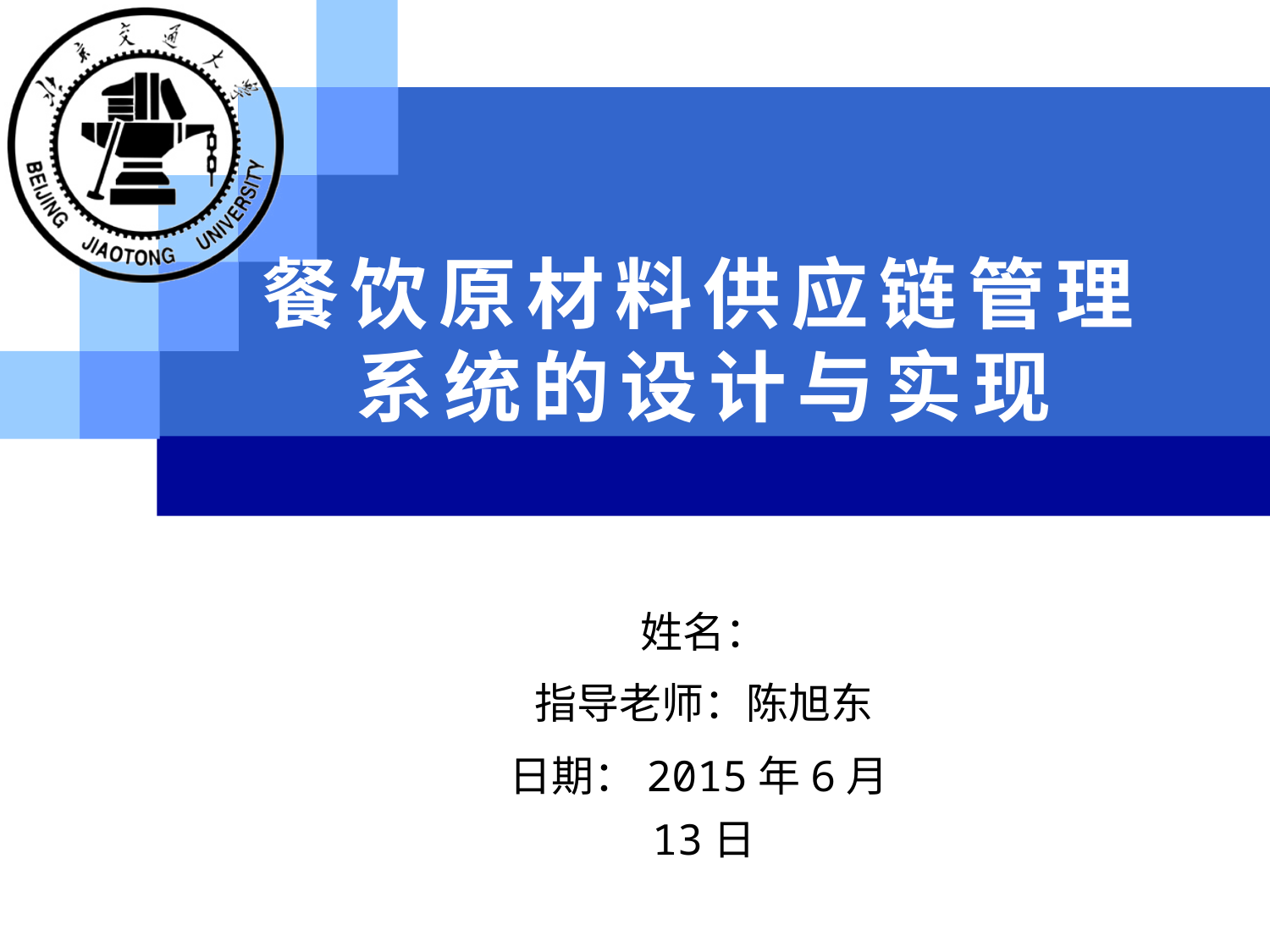

# 餐饮原材料供应链管理系统的设计与实现
姓名：
指导老师：陈旭东
日期：2015年6月13日